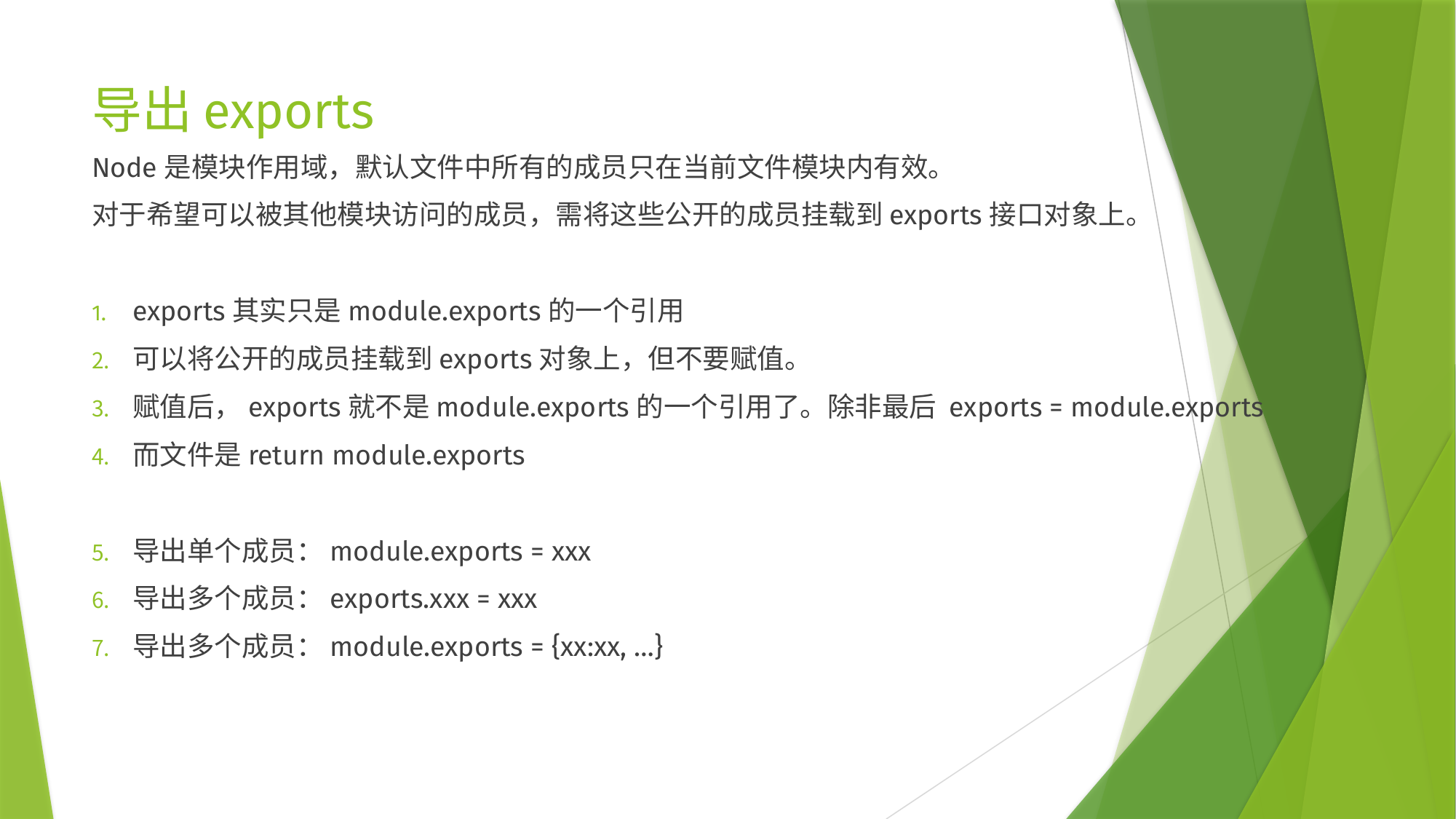

# 导出exports
Node是模块作用域，默认文件中所有的成员只在当前文件模块内有效。
对于希望可以被其他模块访问的成员，需将这些公开的成员挂载到exports接口对象上。

exports其实只是module.exports的一个引用
可以将公开的成员挂载到exports对象上，但不要赋值。
赋值后，exports就不是module.exports的一个引用了。除非最后 exports = module.exports
而文件是return module.exports

导出单个成员：module.exports = xxx
导出多个成员：exports.xxx = xxx
导出多个成员：module.exports = {xx:xx, …}